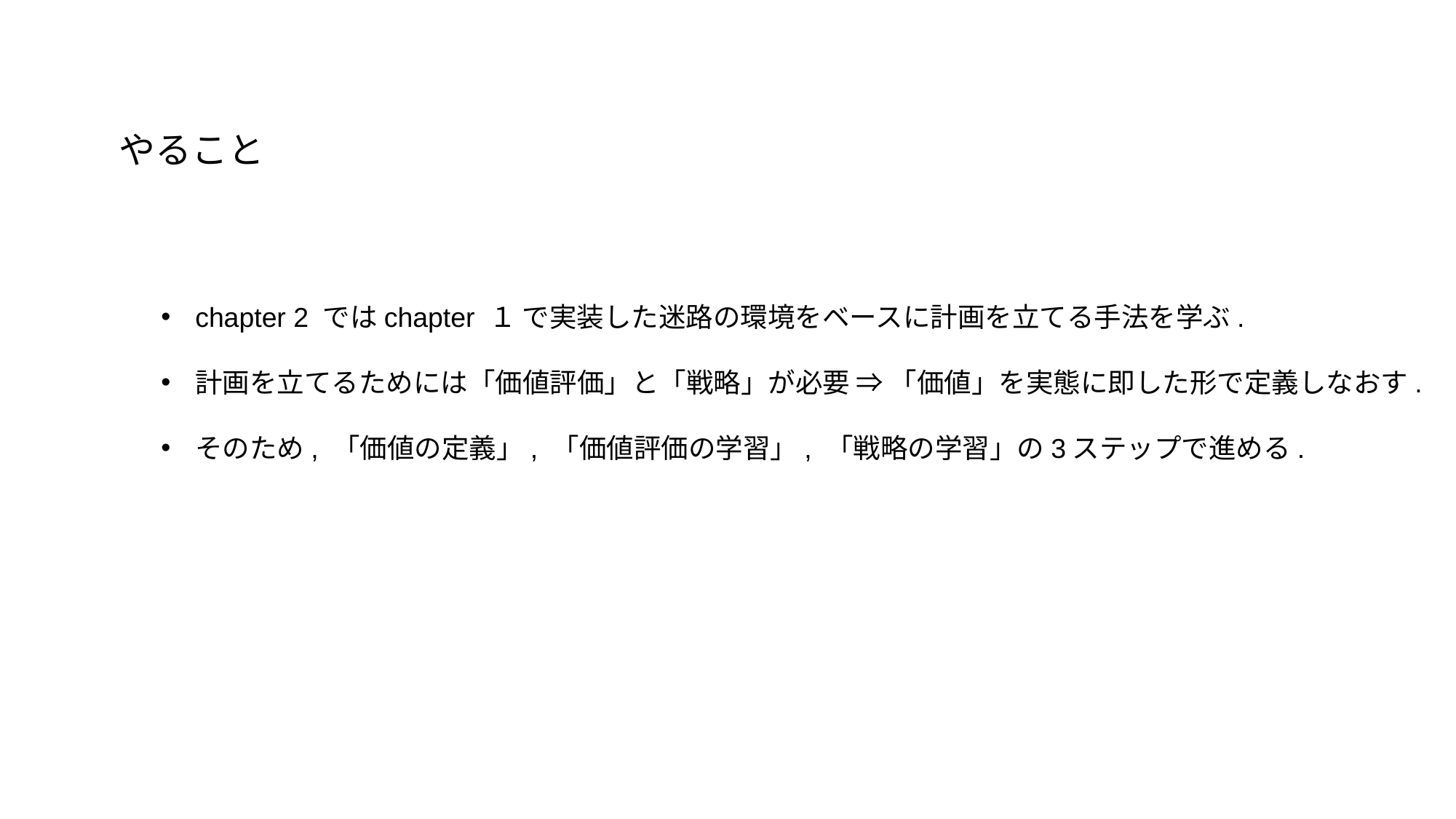

やること
chapter 2 ではchapter １ で実装した迷路の環境をベースに計画を立てる手法を学ぶ.

計画を立てるためには「価値評価」と「戦略」が必要 ⇒ 「価値」を実態に即した形で定義しなおす.

そのため, 「価値の定義」, 「価値評価の学習」, 「戦略の学習」の3ステップで進める.